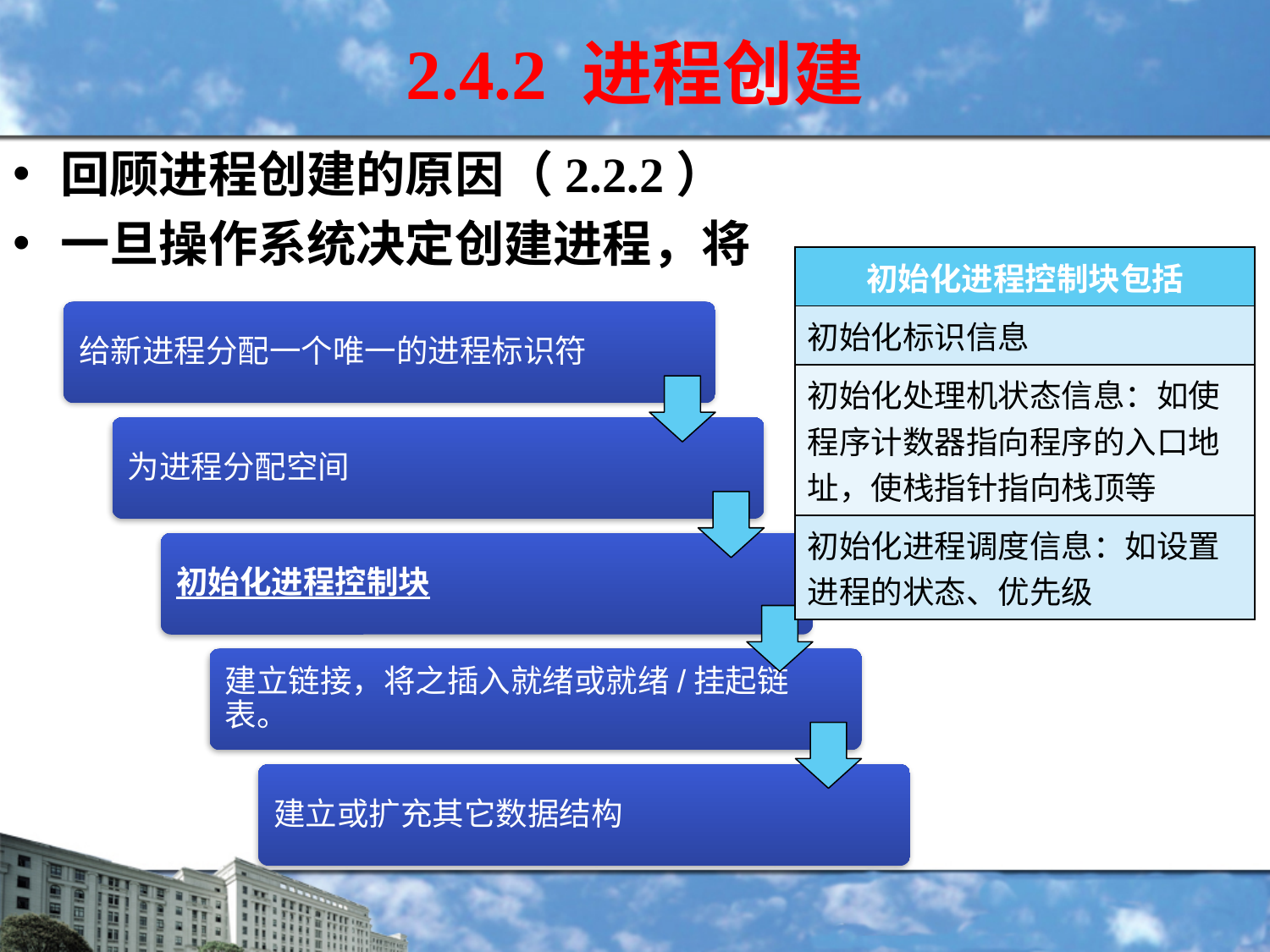

# 2.4.2 进程创建
回顾进程创建的原因（2.2.2）
一旦操作系统决定创建进程，将

| 初始化进程控制块包括 |
| --- |
| 初始化标识信息 |
| 初始化处理机状态信息：如使程序计数器指向程序的入口地址，使栈指针指向栈顶等 |
| 初始化进程调度信息：如设置进程的状态、优先级 |
给新进程分配一个唯一的进程标识符
为进程分配空间
初始化进程控制块
建立链接，将之插入就绪或就绪/挂起链表。
建立或扩充其它数据结构